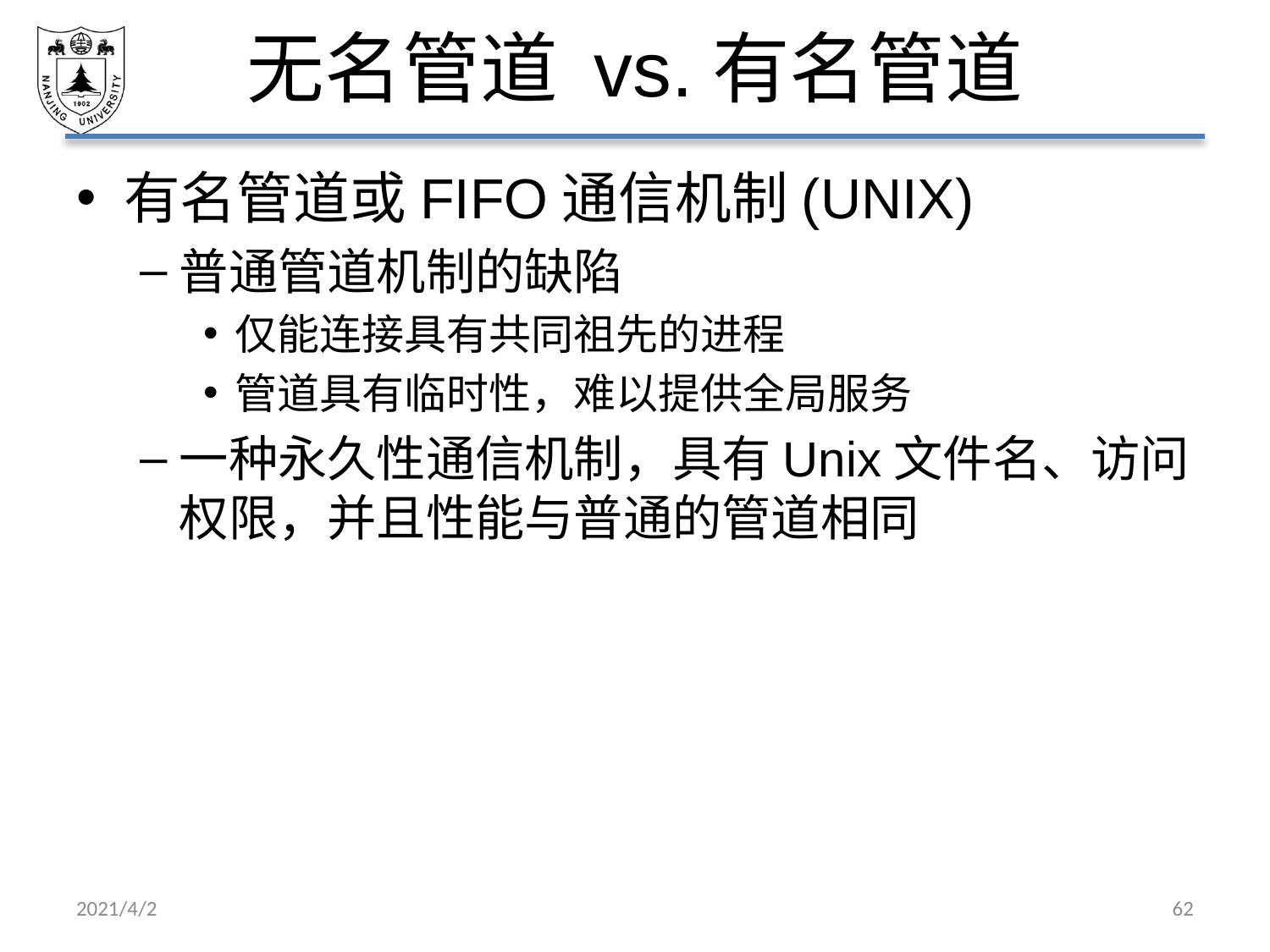

# 无名管道 vs.有名管道
有名管道或FIFO通信机制(UNIX)
普通管道机制的缺陷
仅能连接具有共同祖先的进程
管道具有临时性，难以提供全局服务
一种永久性通信机制，具有Unix文件名、访问权限，并且性能与普通的管道相同

2021/4/2
62